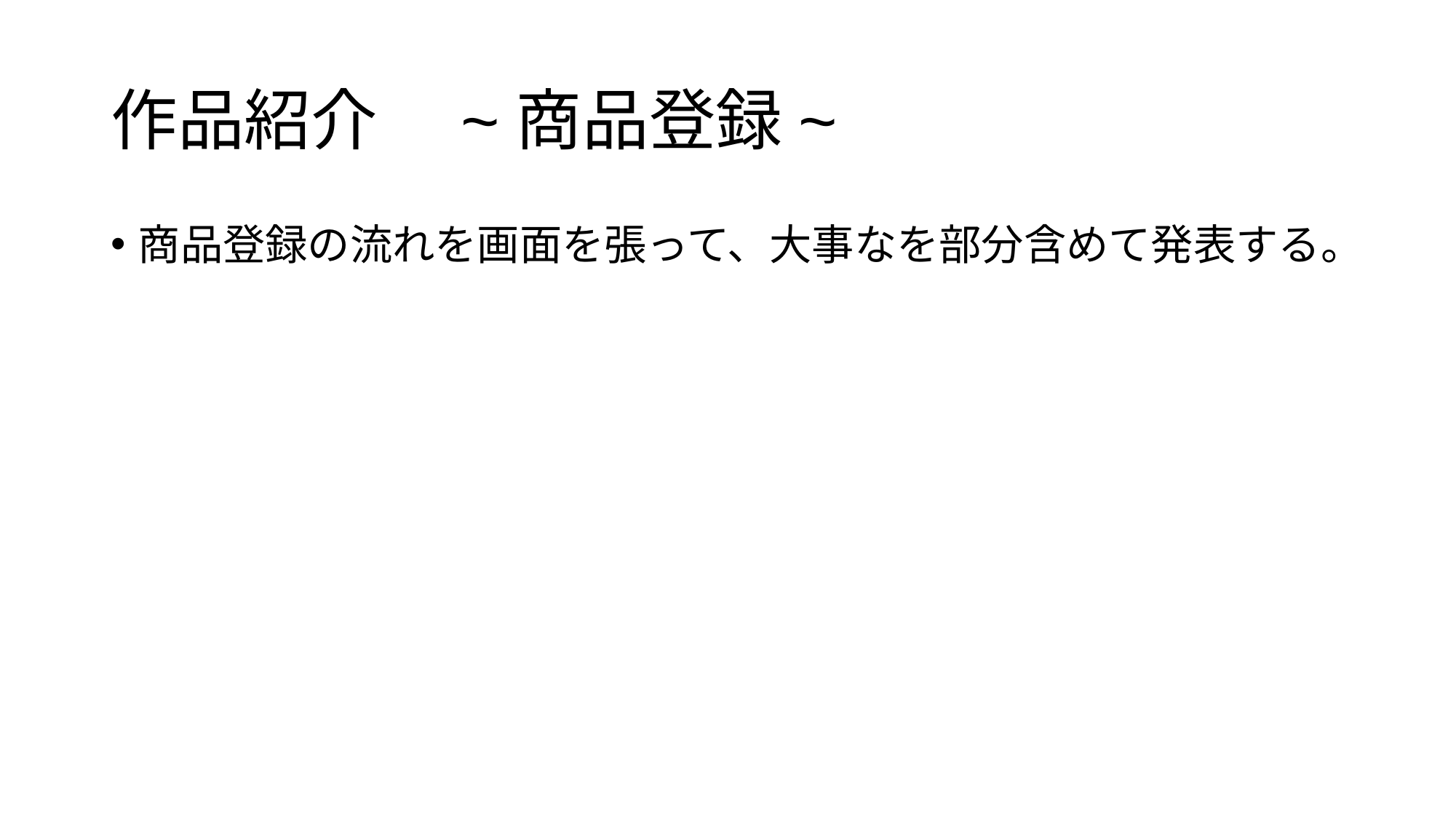

# 作品紹介　~商品登録~
商品登録の流れを画面を張って、大事なを部分含めて発表する。